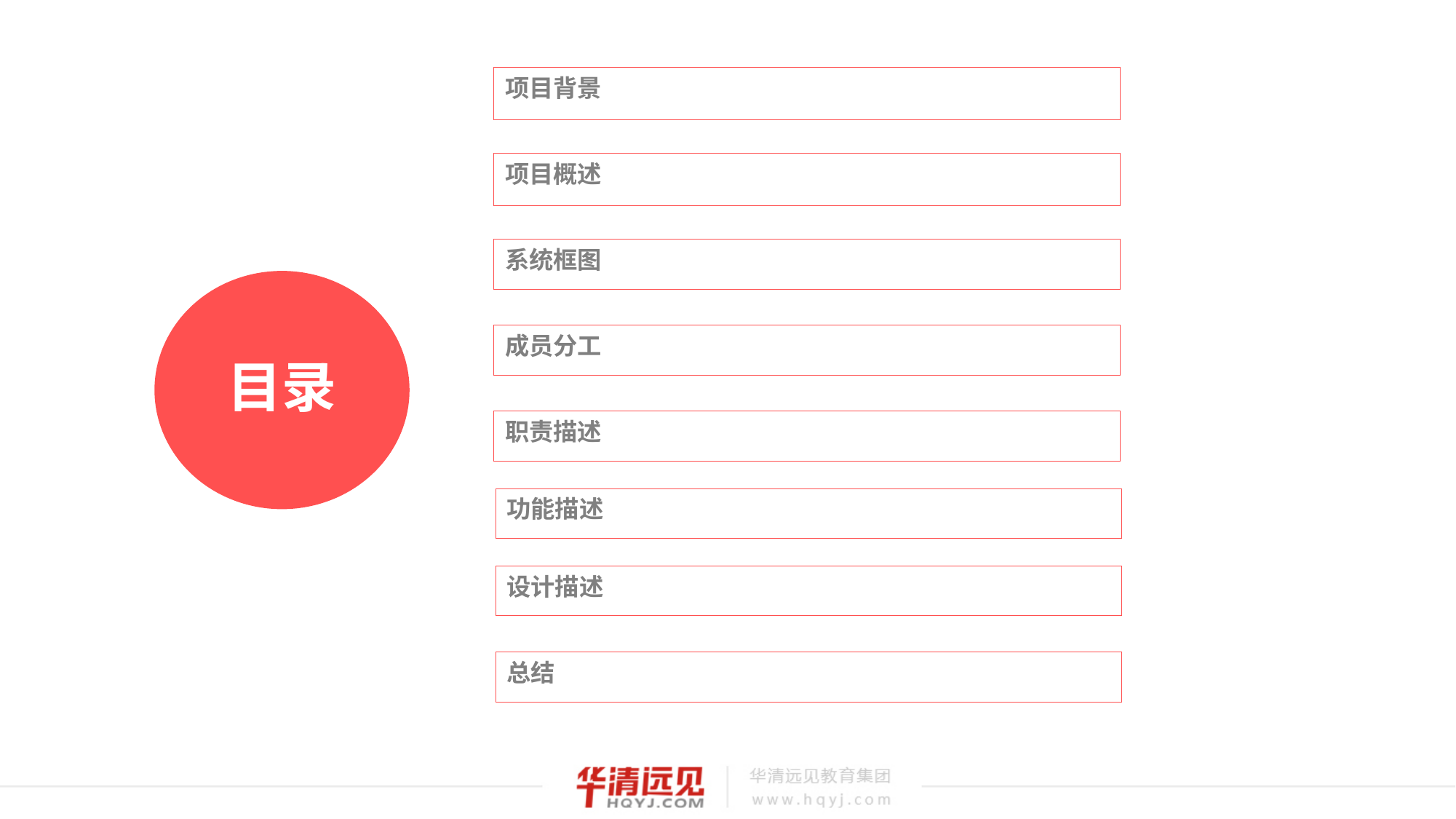

项目背景
项目概述
系统框图
成员分工
职责描述
功能描述
设计描述
总结